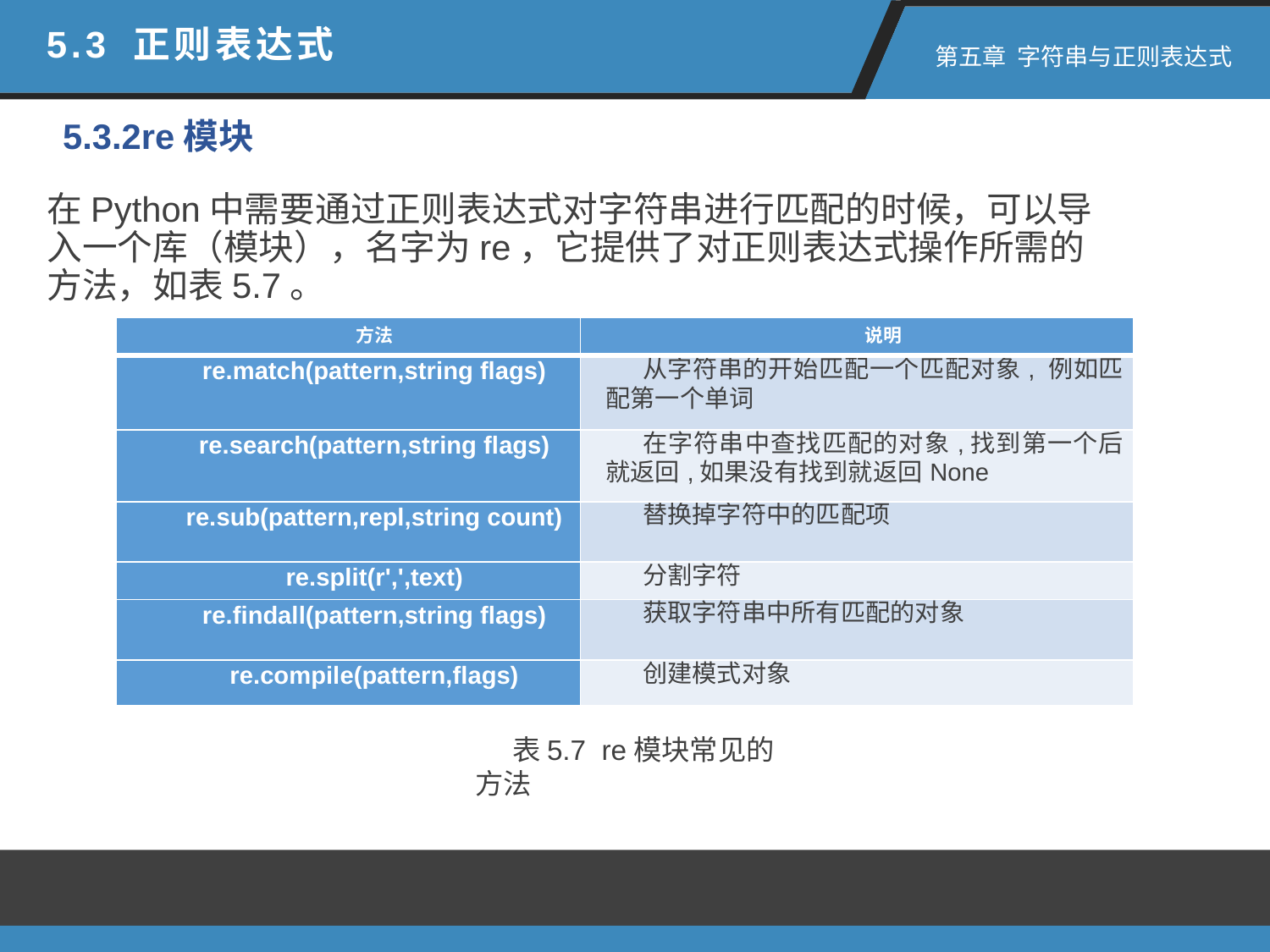

5.3 正则表达式
  第五章  字符串与正则表达式
5.3.2re模块
在Python中需要通过正则表达式对字符串进行匹配的时候，可以导入⼀个库（模块），名字为re，它提供了对正则表达式操作所需的方法，如表5.7。

| 方法 | 说明 |
| --- | --- |
| re.match(pattern,string flags) | 从字符串的开始匹配一个匹配对象, 例如匹配第一个单词 |
| re.search(pattern,string flags) | 在字符串中查找匹配的对象,找到第一个后就返回,如果没有找到就返回None |
| re.sub(pattern,repl,string count) | 替换掉字符中的匹配项 |
| re.split(r',',text) | 分割字符 |
| re.findall(pattern,string flags) | 获取字符串中所有匹配的对象 |
| re.compile(pattern,flags) | 创建模式对象 |
表5.7  re模块常见的方法